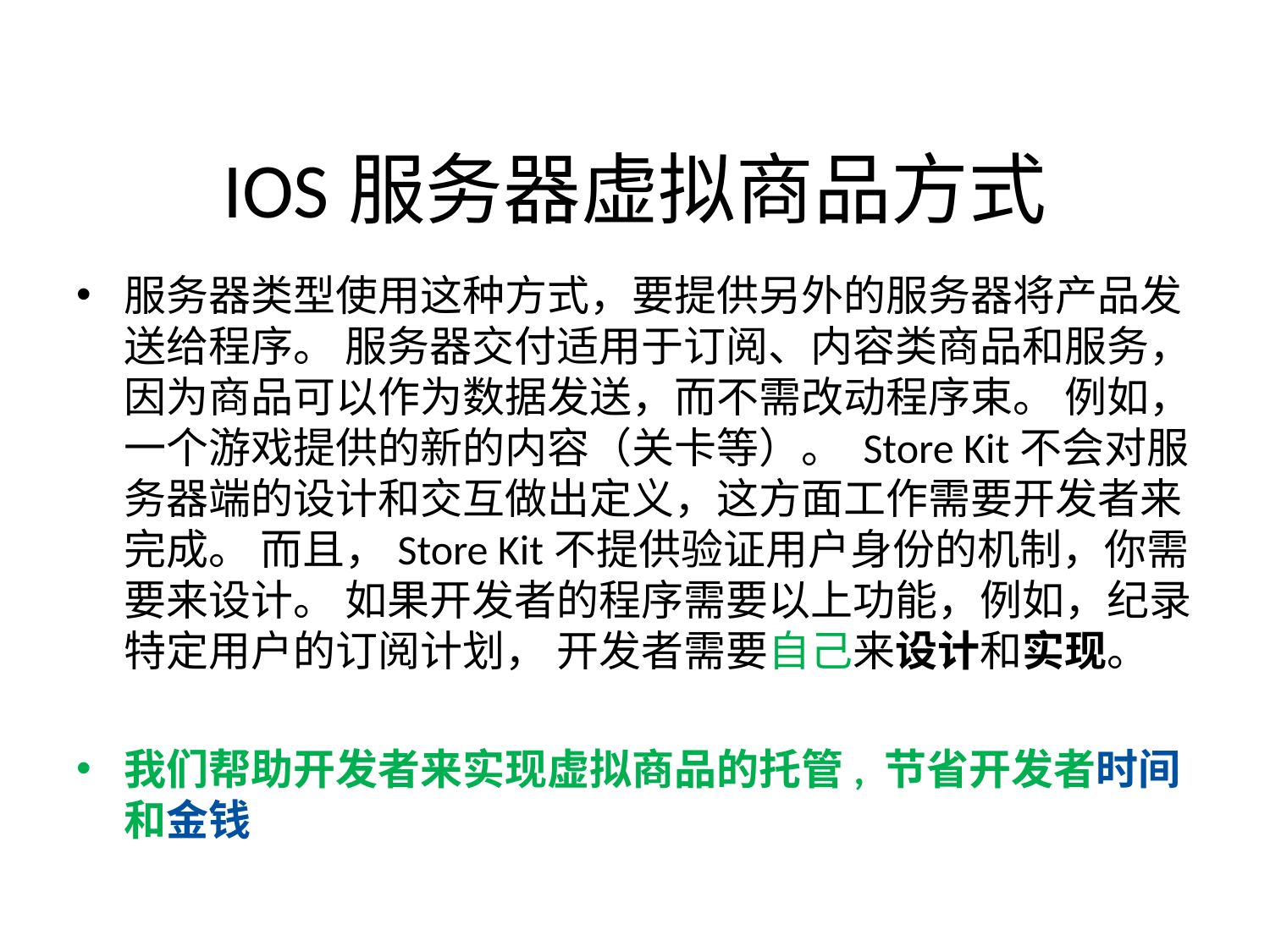

# IOS服务器虚拟商品方式
服务器类型使用这种方式，要提供另外的服务器将产品发送给程序。 服务器交付适用于订阅、内容类商品和服务，因为商品可以作为数据发送，而不需改动程序束。 例如，一个游戏提供的新的内容（关卡等）。 Store Kit不会对服务器端的设计和交互做出定义，这方面工作需要开发者来完成。 而且，Store Kit不提供验证用户身份的机制，你需要来设计。 如果开发者的程序需要以上功能，例如，纪录特定用户的订阅计划， 开发者需要自己来设计和实现。

我们帮助开发者来实现虚拟商品的托管, 节省开发者时间和金钱